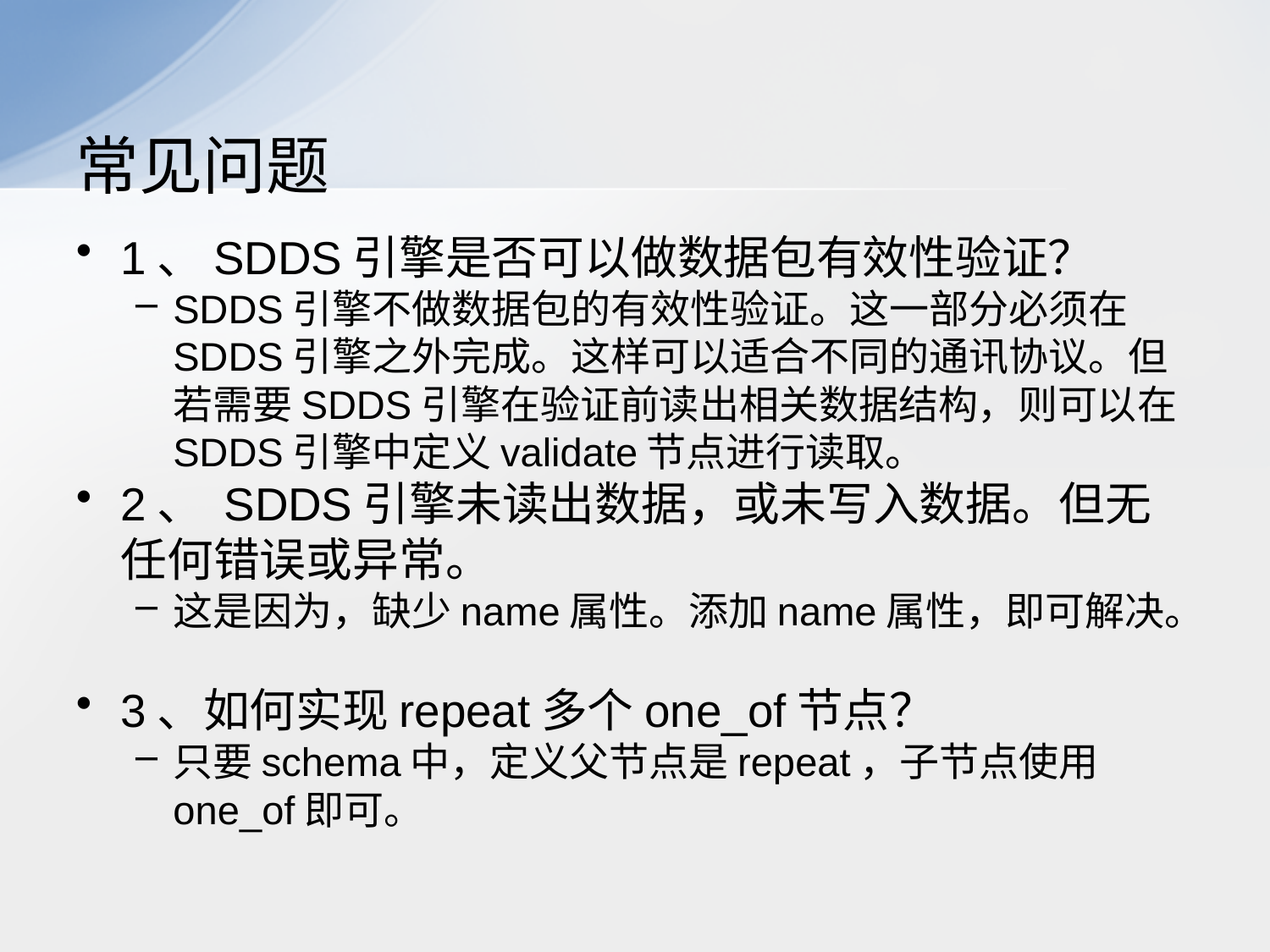

# 常见问题
1、SDDS引擎是否可以做数据包有效性验证？
SDDS引擎不做数据包的有效性验证。这一部分必须在SDDS引擎之外完成。这样可以适合不同的通讯协议。但若需要SDDS引擎在验证前读出相关数据结构，则可以在SDDS引擎中定义validate节点进行读取。
2、 SDDS引擎未读出数据，或未写入数据。但无任何错误或异常。
这是因为，缺少name属性。添加name属性，即可解决。
3、如何实现repeat多个one_of节点？
只要schema中，定义父节点是repeat，子节点使用one_of即可。